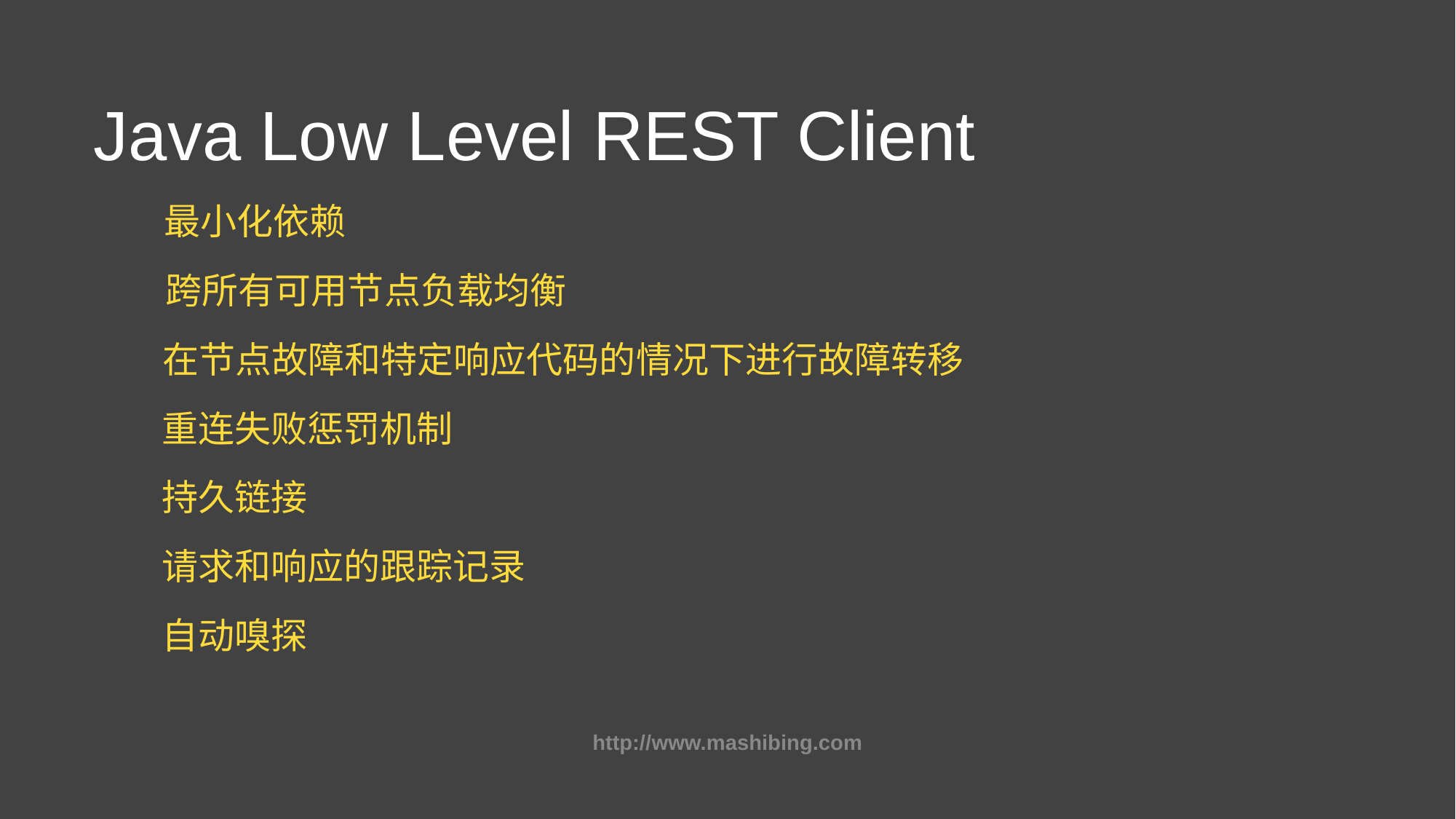

# Java Low Level REST Client
最小化依赖
跨所有可用节点负载均衡
在节点故障和特定响应代码的情况下进行故障转移

重连失败惩罚机制
持久链接
请求和响应的跟踪记录
自动嗅探
http://www.mashibing.com
9